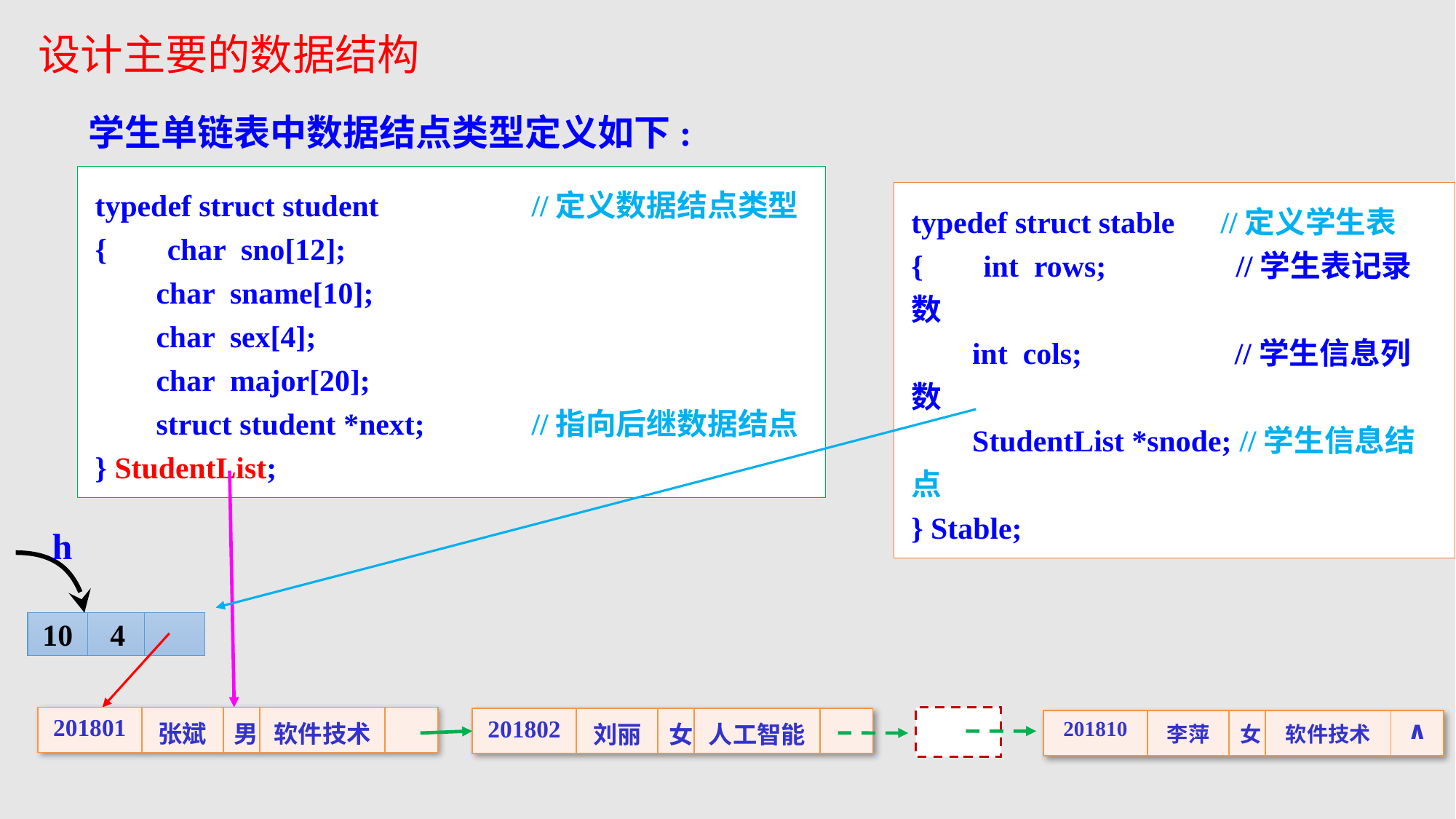

设计主要的数据结构
学生单链表中数据结点类型定义如下:
typedef struct student		//定义数据结点类型
{  　char  sno[12];
        char  sname[10];
        char  sex[4];
        char  major[20];
        struct student *next;	//指向后继数据结点
} StudentList;
typedef struct stable      //定义学生表
{  　int  rows;                 //学生表记录数
        int  cols;                    //学生信息列数
        StudentList *snode; //学生信息结点
} Stable;

h

10
4

| 201801 | 张斌 | 男 | 软件技术 |  |
| --- | --- | --- | --- | --- |

| 201802 | 刘丽 | 女 | 人工智能 |  |
| --- | --- | --- | --- | --- |
| 201810 | 李萍 | 女 | 软件技术 | ∧ |
| --- | --- | --- | --- | --- |